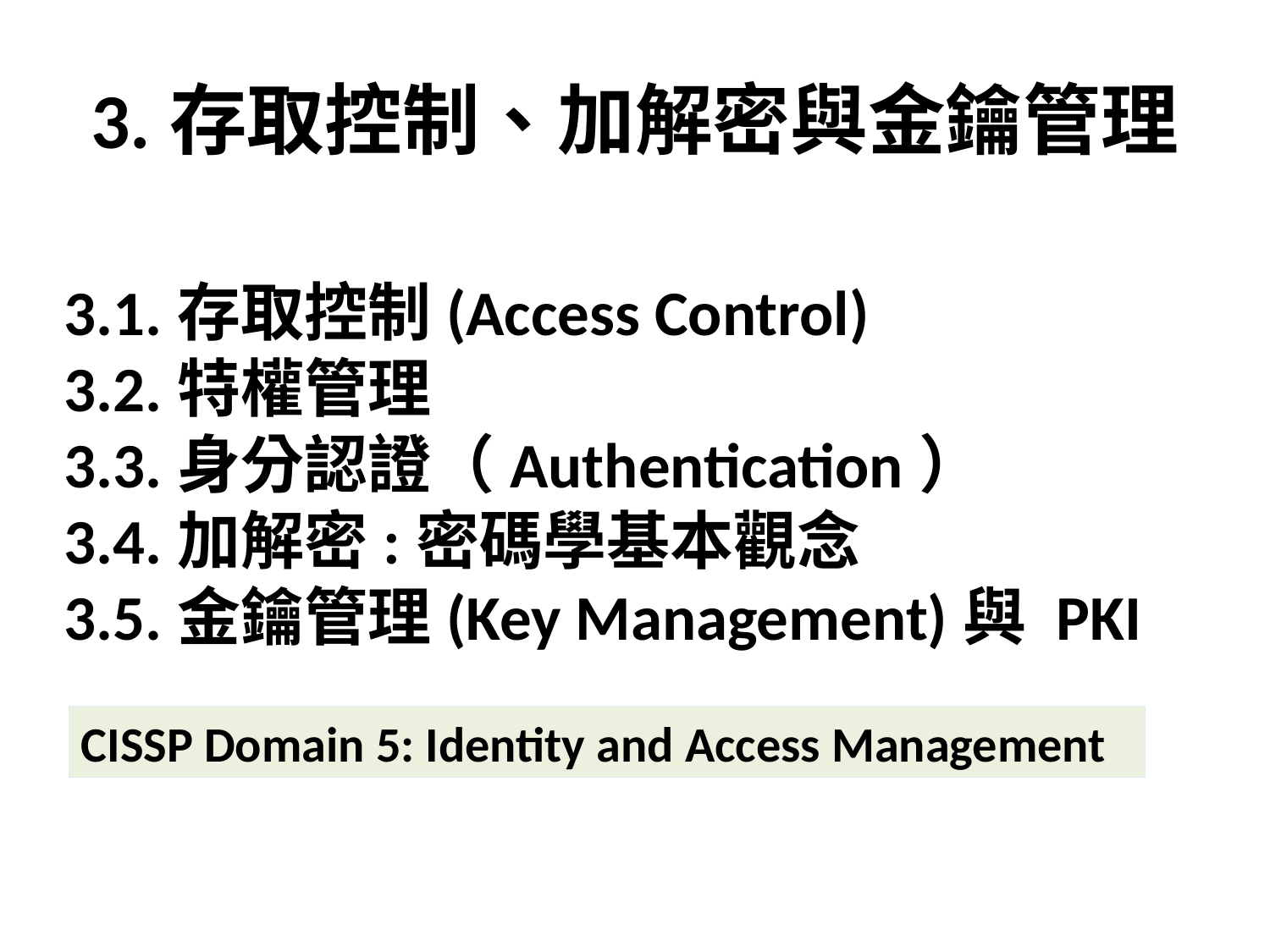

# 3.存取控制、加解密與金鑰管理
3.1.存取控制(Access Control)
3.2.特權管理
3.3.身分認證（Authentication）
3.4.加解密:密碼學基本觀念
3.5.金鑰管理(Key Management)與 PKI
CISSP Domain 5: Identity and Access Management